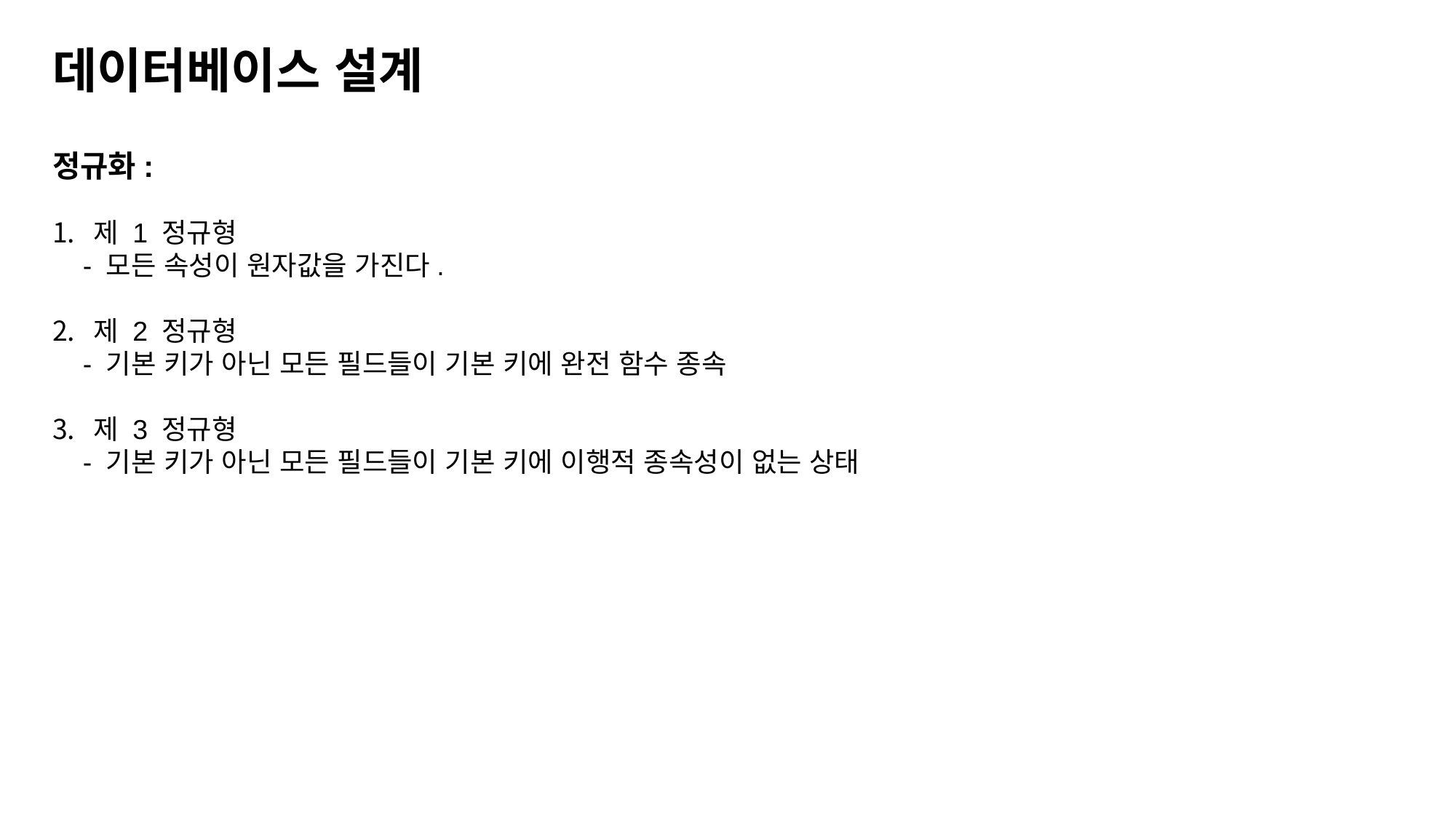

데이터베이스 설계
정규화:

제 1 정규형
    - 모든 속성이 원자값을 가진다.

제 2 정규형
    - 기본 키가 아닌 모든 필드들이 기본 키에 완전 함수 종속

제 3 정규형
    - 기본 키가 아닌 모든 필드들이 기본 키에 이행적 종속성이 없는 상태